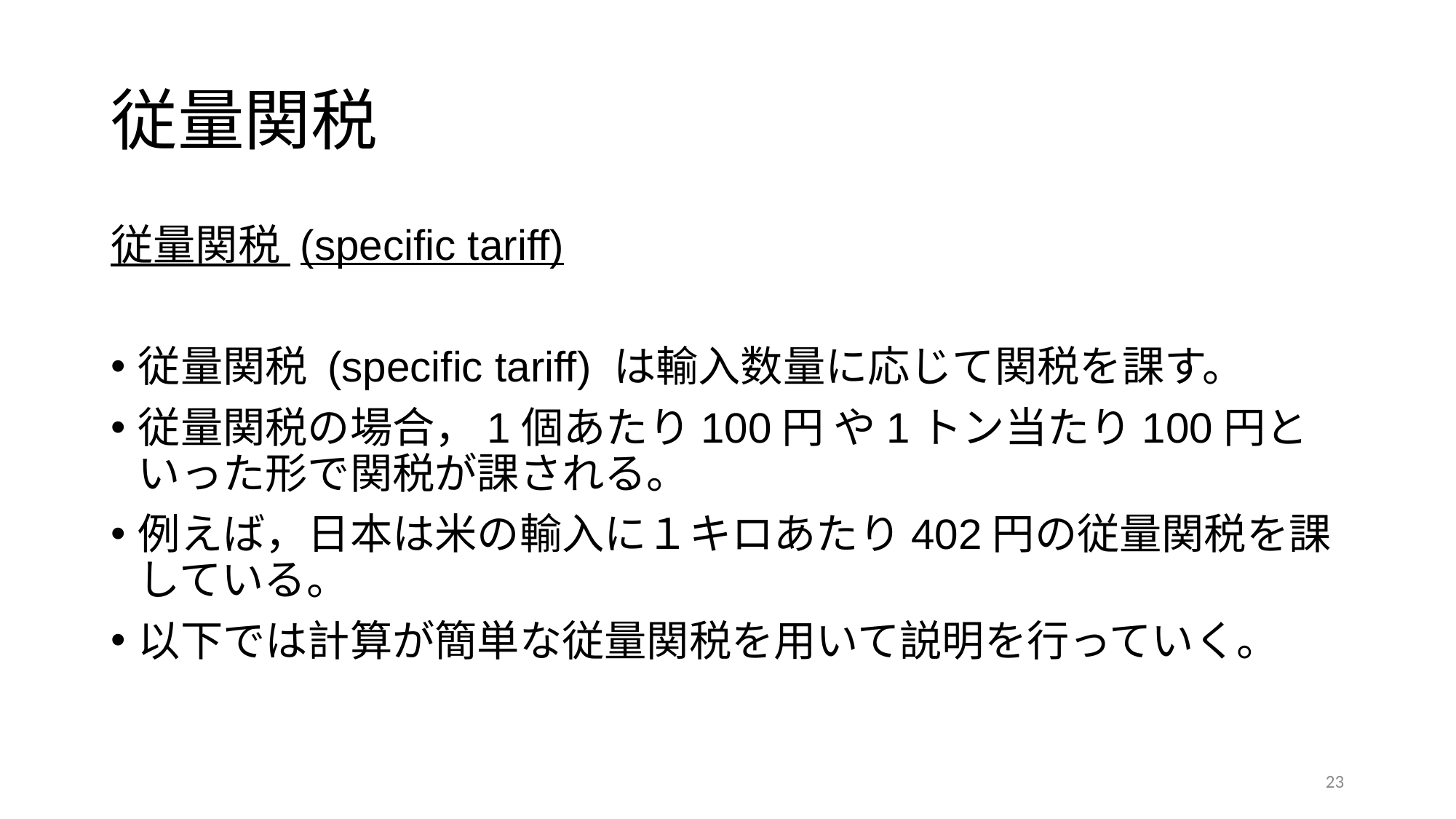

# 従量関税
従量関税 (specific tariff)

従量関税 (specific tariff) は輸入数量に応じて関税を課す。
従量関税の場合，1個あたり100円 や1トン当たり100円といった形で関税が課される。
例えば，日本は米の輸入に１キロあたり402円の従量関税を課している。
以下では計算が簡単な従量関税を用いて説明を行っていく。

23